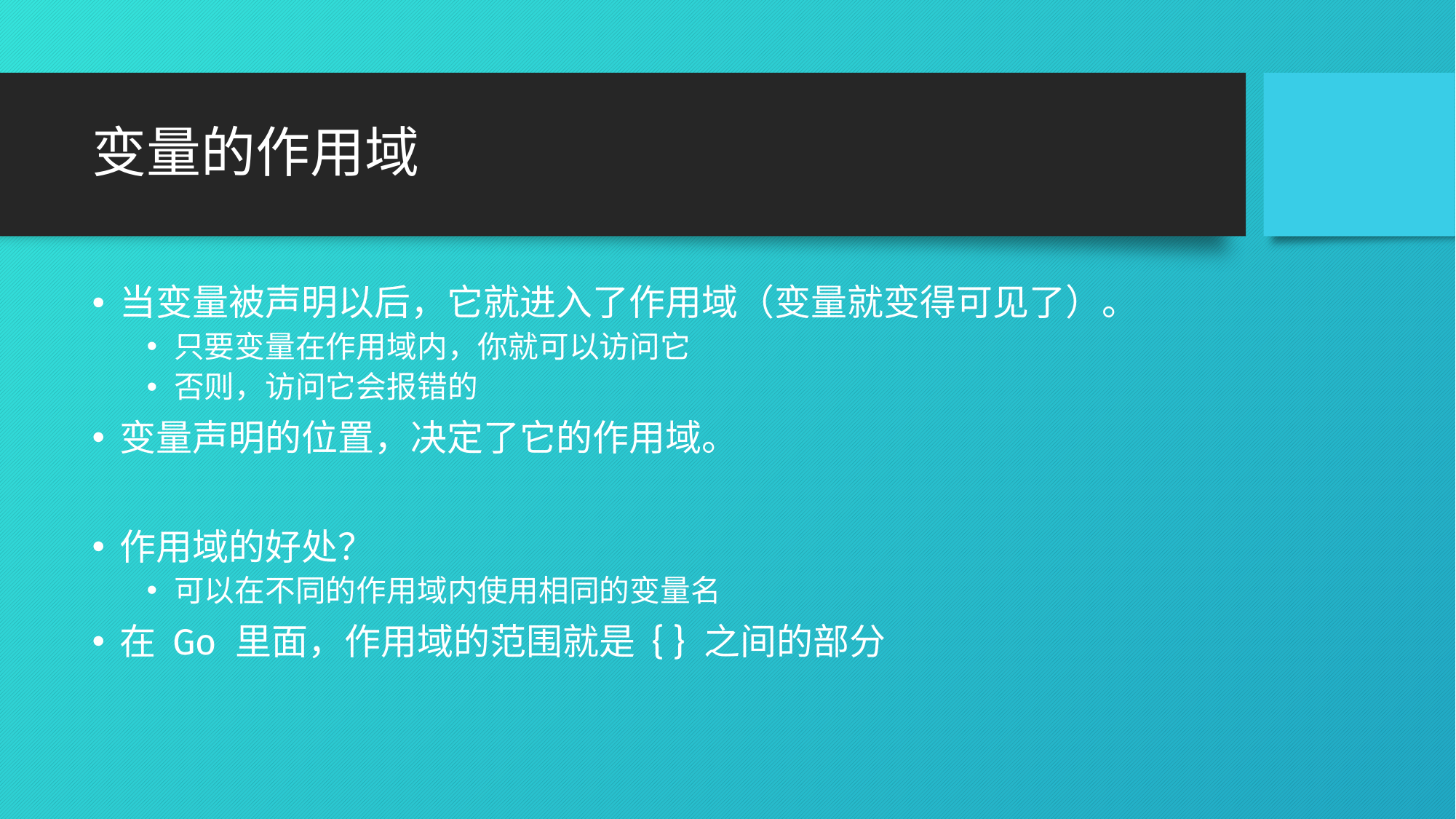

# 变量的作用域
当变量被声明以后，它就进入了作用域（变量就变得可见了）。
只要变量在作用域内，你就可以访问它
否则，访问它会报错的
变量声明的位置，决定了它的作用域。

作用域的好处？
可以在不同的作用域内使用相同的变量名
在 Go 里面，作用域的范围就是 { } 之间的部分